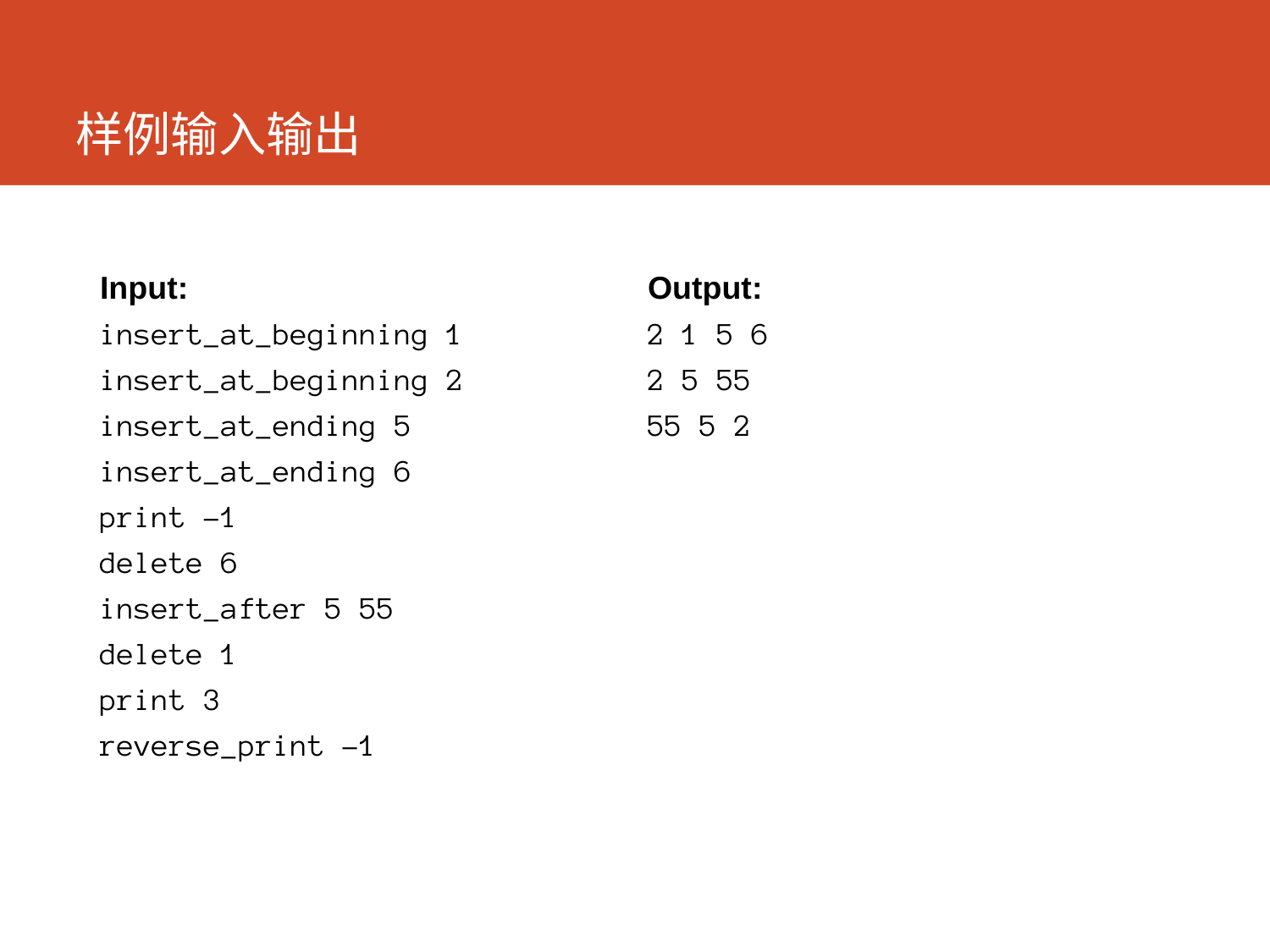

# 样例输入输出
Output:
2 1 5 6
2 5 55
55 5 2

Input:
insert_at_beginning 1
insert_at_beginning 2
insert_at_ending 5
insert_at_ending 6
print -1
delete 6
insert_after 5 55
delete 1
print 3
reverse_print -1